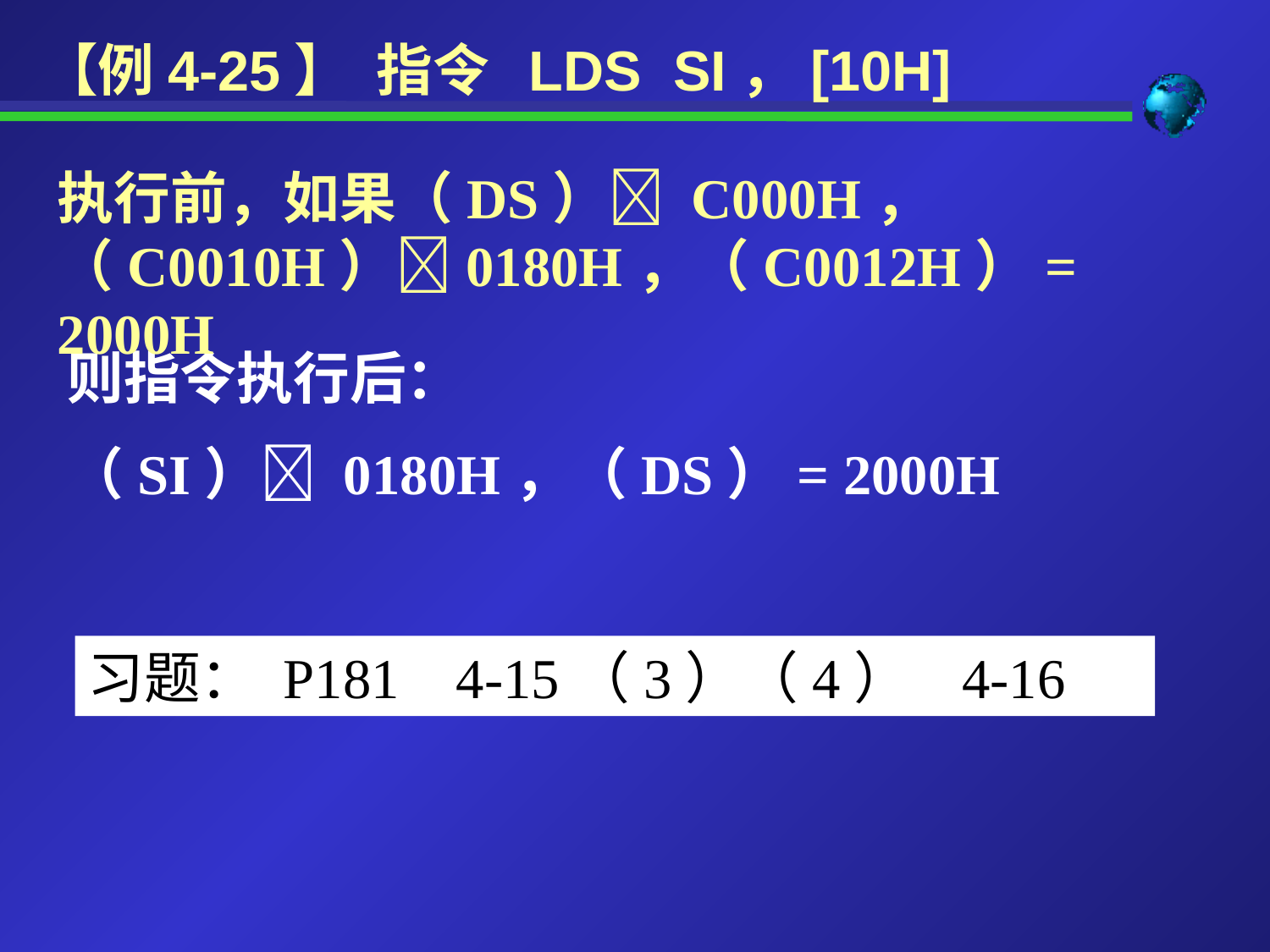

【例4-25】  指令  LDS  SI，[10H]
执行前，如果（DS）= C000H，
（C0010H）=0180H，（C0012H）= 2000H
则指令执行后：
（SI）= 0180H，（DS）= 2000H
习题： P181    4-15（3）（4）   4-16
31